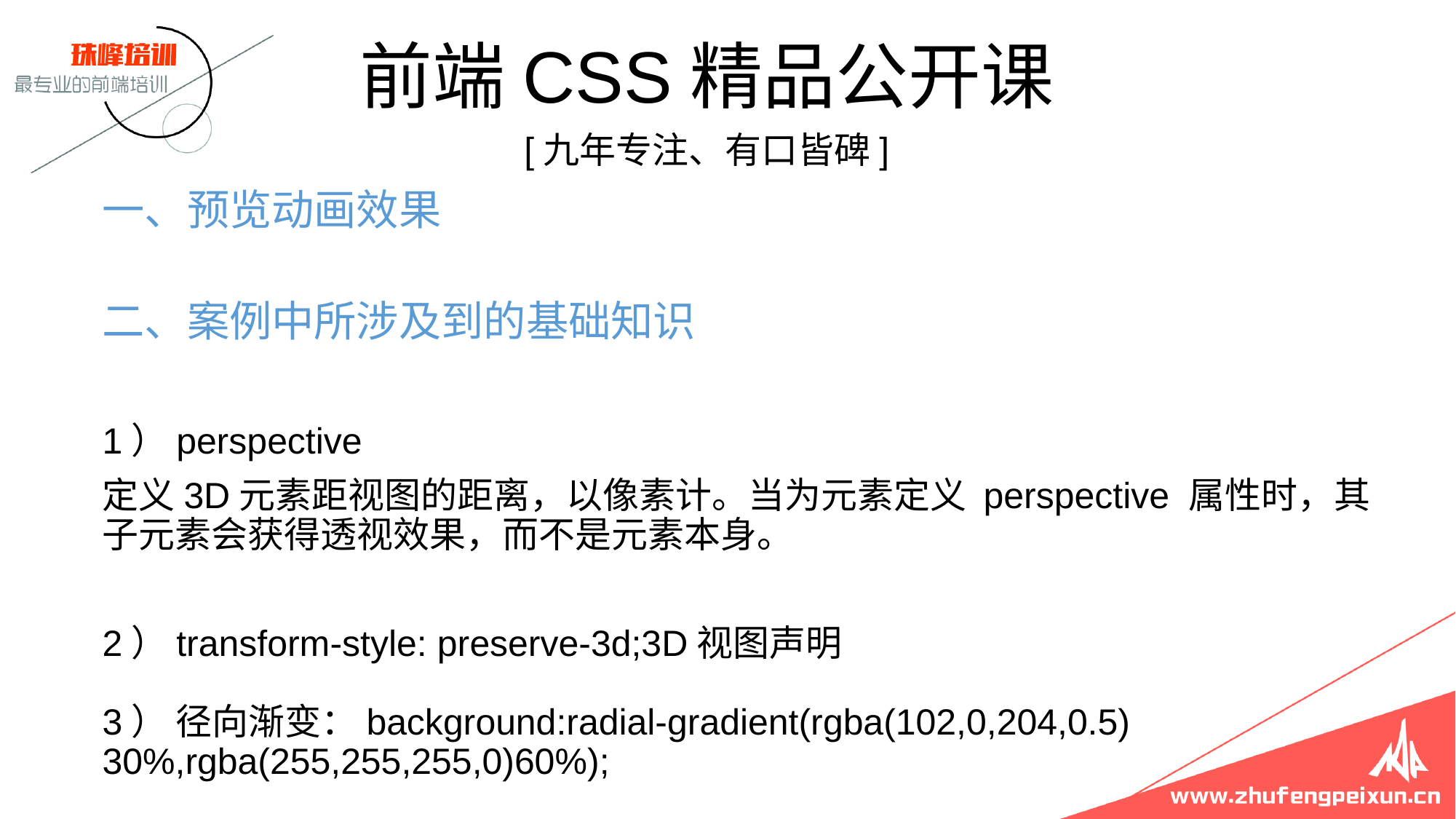

# 前端CSS精品公开课
[九年专注、有口皆碑]

一、预览动画效果
二、案例中所涉及到的基础知识

1）perspective
定义3D元素距视图的距离，以像素计。当为元素定义 perspective 属性时，其子元素会获得透视效果，而不是元素本身。

2）transform-style: preserve-3d;3D视图声明
3） 径向渐变：background:radial-gradient(rgba(102,0,204,0.5) 30%,rgba(255,255,255,0)60%);